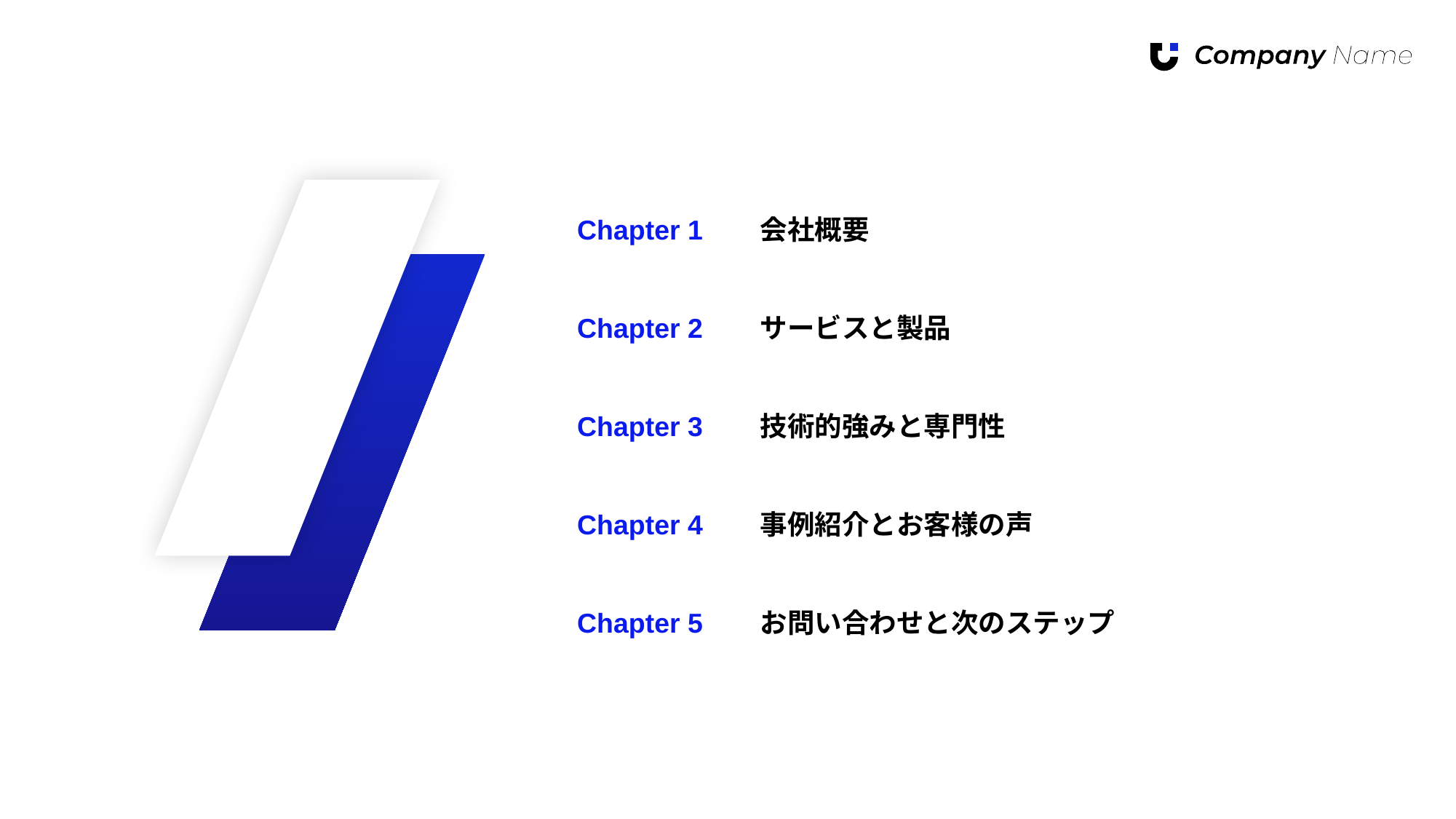

Chapter 1
Chapter 2
Chapter 3
Chapter 4
Chapter 5
会社概要
サービスと製品
技術的強みと専門性
事例紹介とお客様の声
お問い合わせと次のステップ